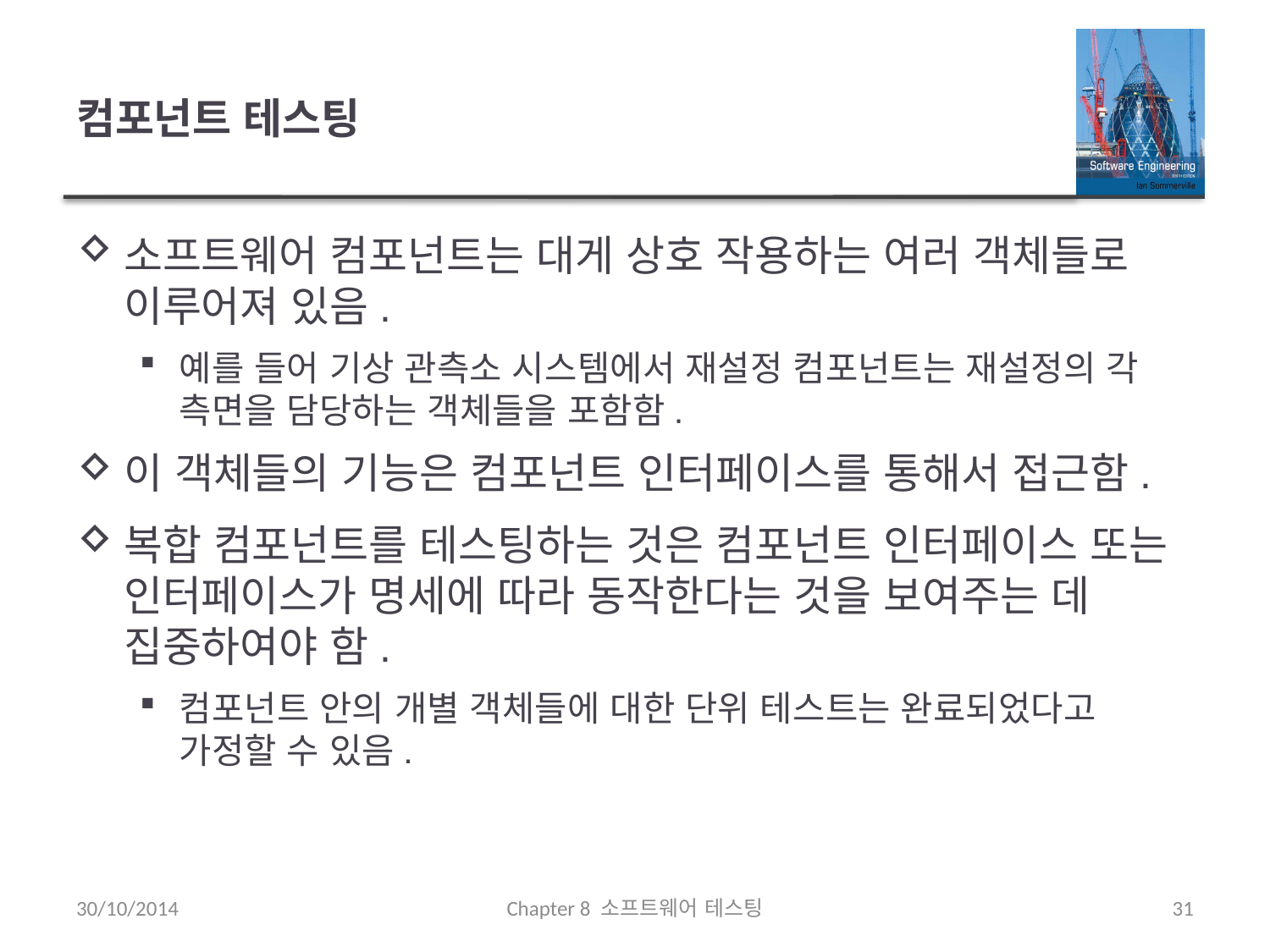

# 컴포넌트 테스팅
소프트웨어 컴포넌트는 대게 상호 작용하는 여러 객체들로 이루어져 있음.
예를 들어 기상 관측소 시스템에서 재설정 컴포넌트는 재설정의 각 측면을 담당하는 객체들을 포함함.
이 객체들의 기능은 컴포넌트 인터페이스를 통해서 접근함.
복합 컴포넌트를 테스팅하는 것은 컴포넌트 인터페이스 또는 인터페이스가 명세에 따라 동작한다는 것을 보여주는 데 집중하여야 함.
컴포넌트 안의 개별 객체들에 대한 단위 테스트는 완료되었다고 가정할 수 있음.
30/10/2014
Chapter 8 소프트웨어 테스팅
31